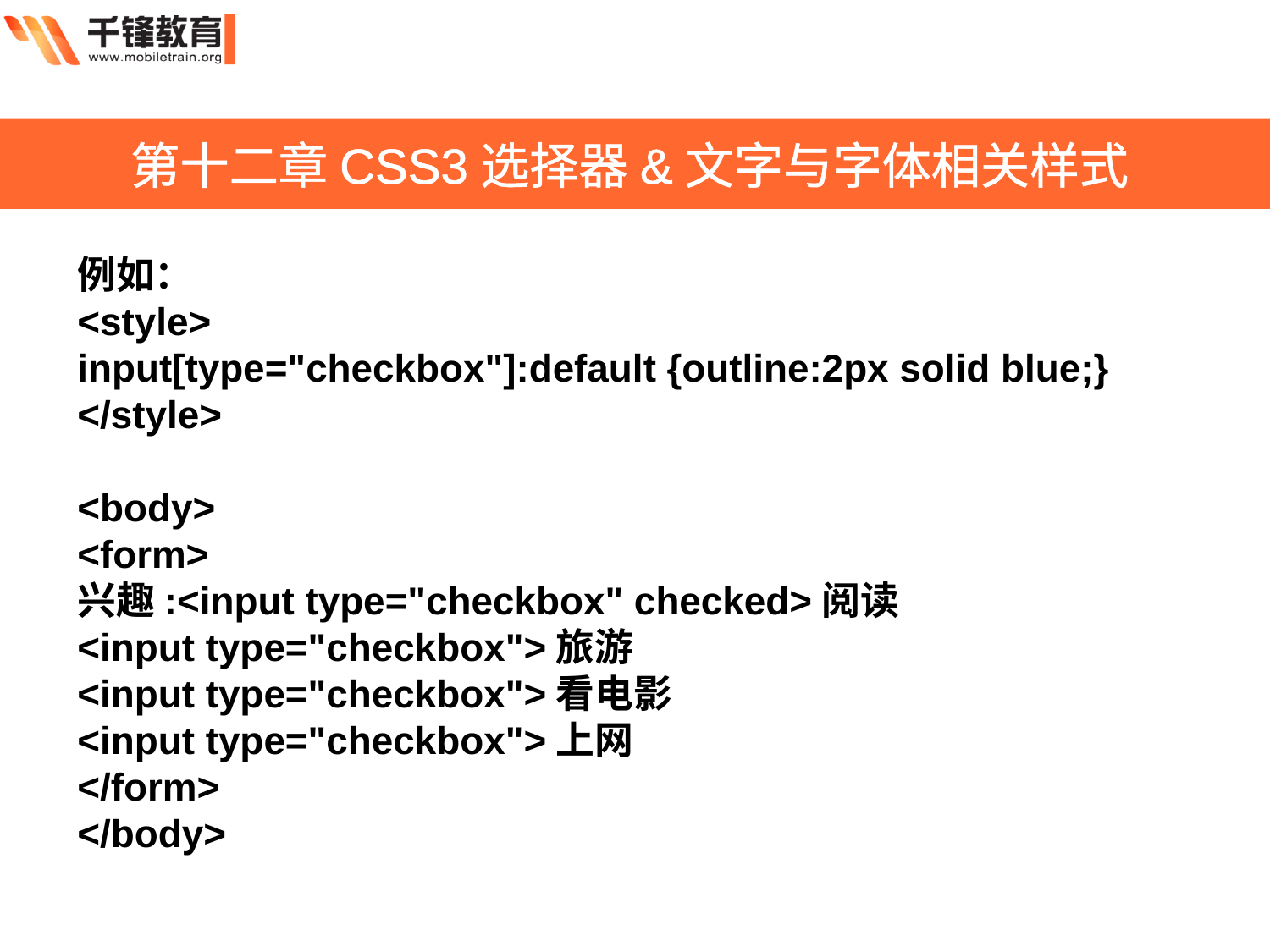

第十二章CSS3选择器&文字与字体相关样式
例如：
<style>
input[type="checkbox"]:default {outline:2px solid blue;}
</style>

<body>
<form>
兴趣:<input type="checkbox" checked>阅读
<input type="checkbox">旅游
<input type="checkbox">看电影
<input type="checkbox">上网
</form>
</body>